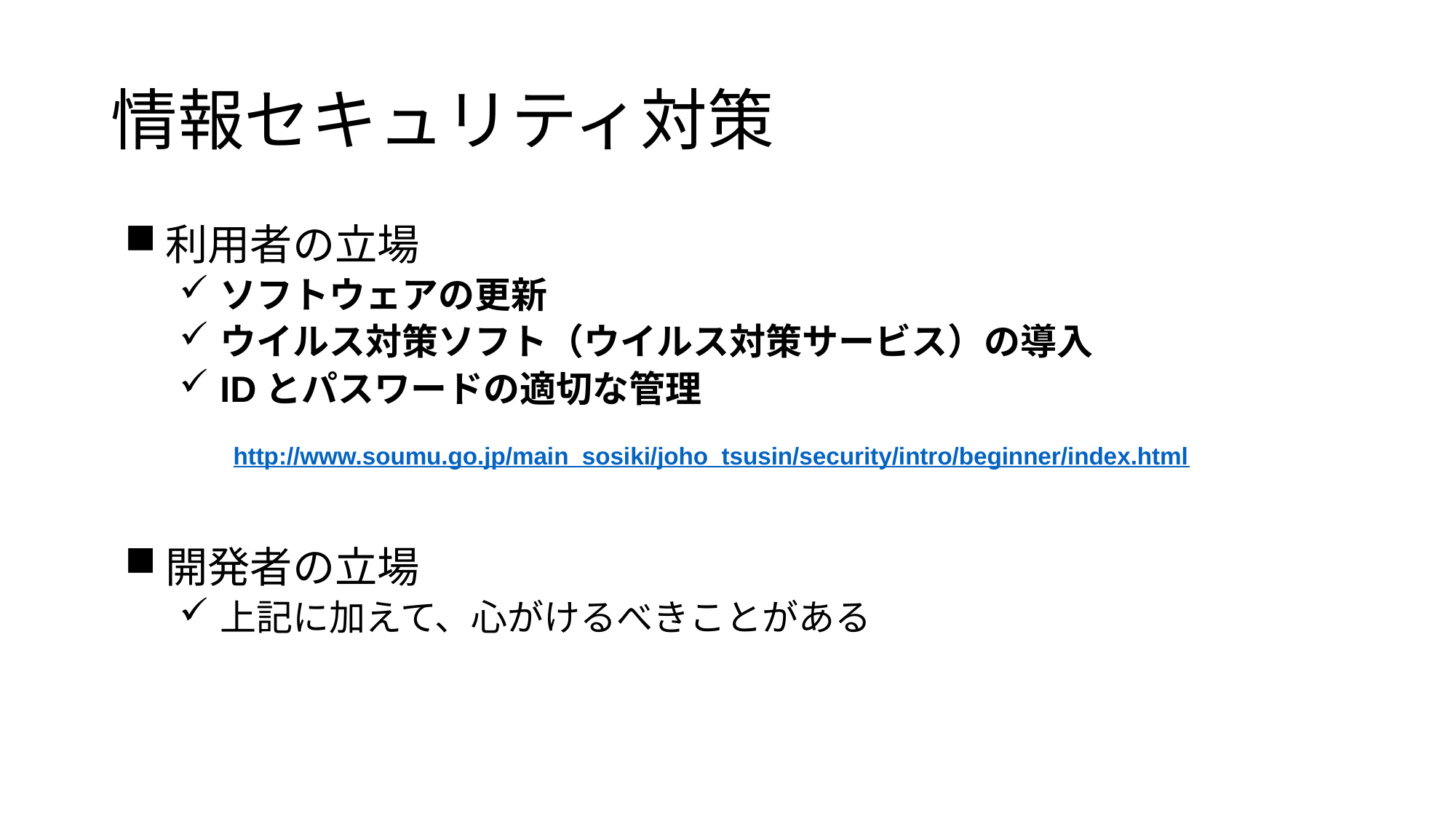

# 情報セキュリティ対策
利用者の立場
ソフトウェアの更新
ウイルス対策ソフト（ウイルス対策サービス）の導入
IDとパスワードの適切な管理
　　http://www.soumu.go.jp/main_sosiki/joho_tsusin/security/intro/beginner/index.html

開発者の立場
上記に加えて、心がけるべきことがある